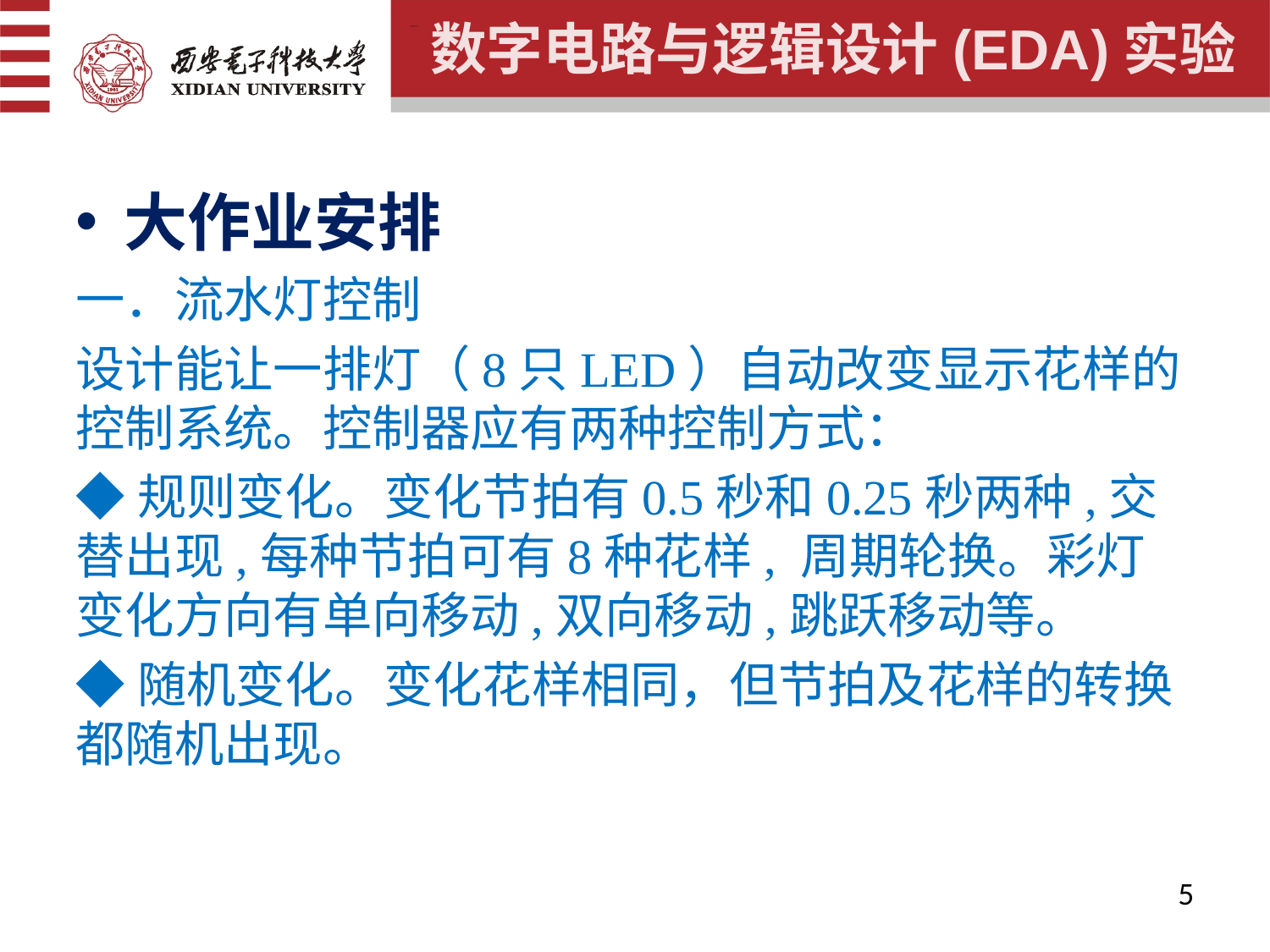

大作业安排
一．流水灯控制
设计能让一排灯（8只LED）自动改变显示花样的控制系统。控制器应有两种控制方式：
◆规则变化。变化节拍有0.5秒和0.25秒两种,交替出现,每种节拍可有8种花样, 周期轮换。彩灯变化方向有单向移动,双向移动,跳跃移动等。
◆随机变化。变化花样相同，但节拍及花样的转换都随机出现。